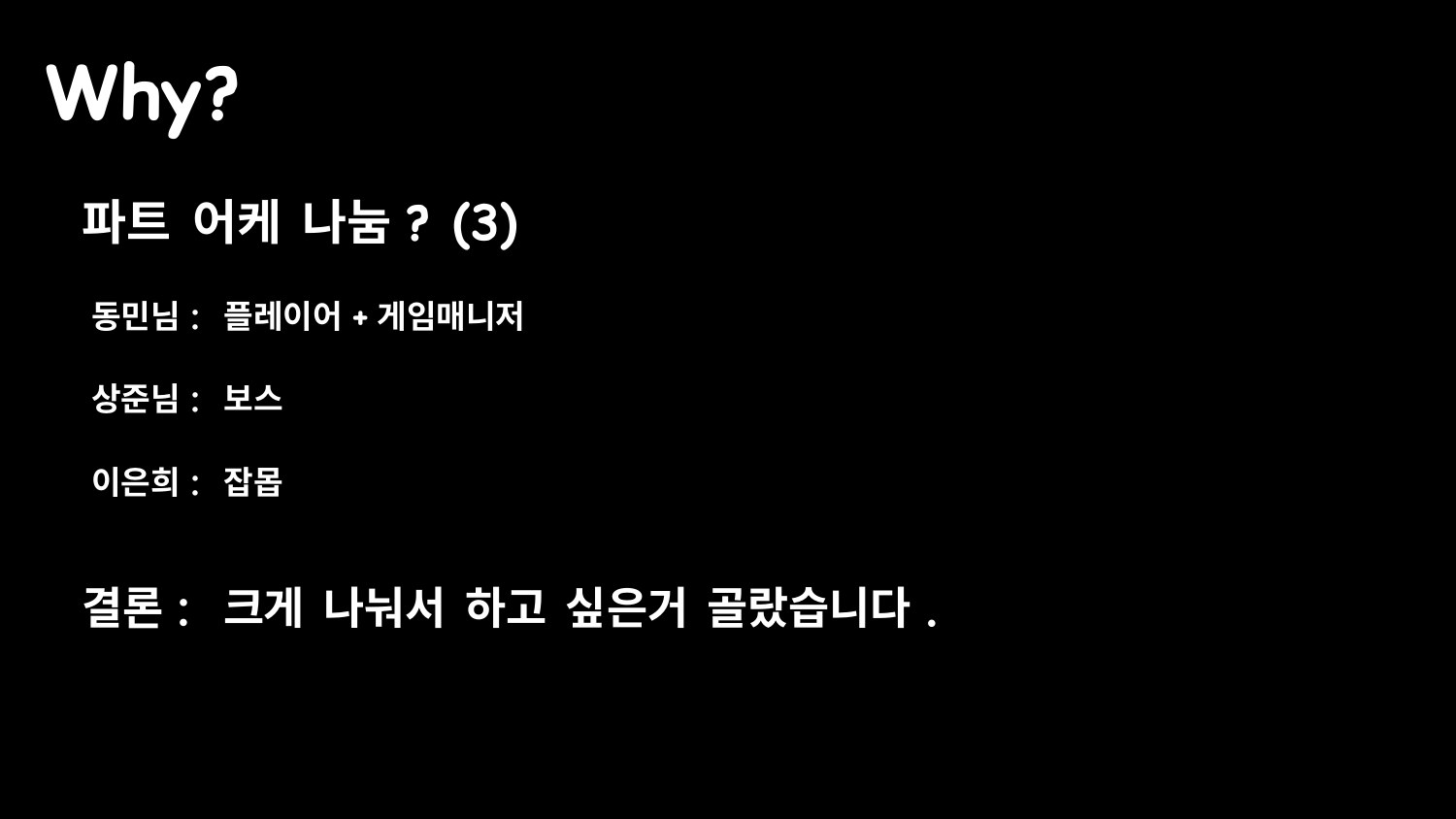

Why?
파트 어케 나눔? (3)
동민님: 플레이어+게임매니저
상준님: 보스
이은희: 잡몹
결론: 크게 나눠서 하고 싶은거 골랐습니다.